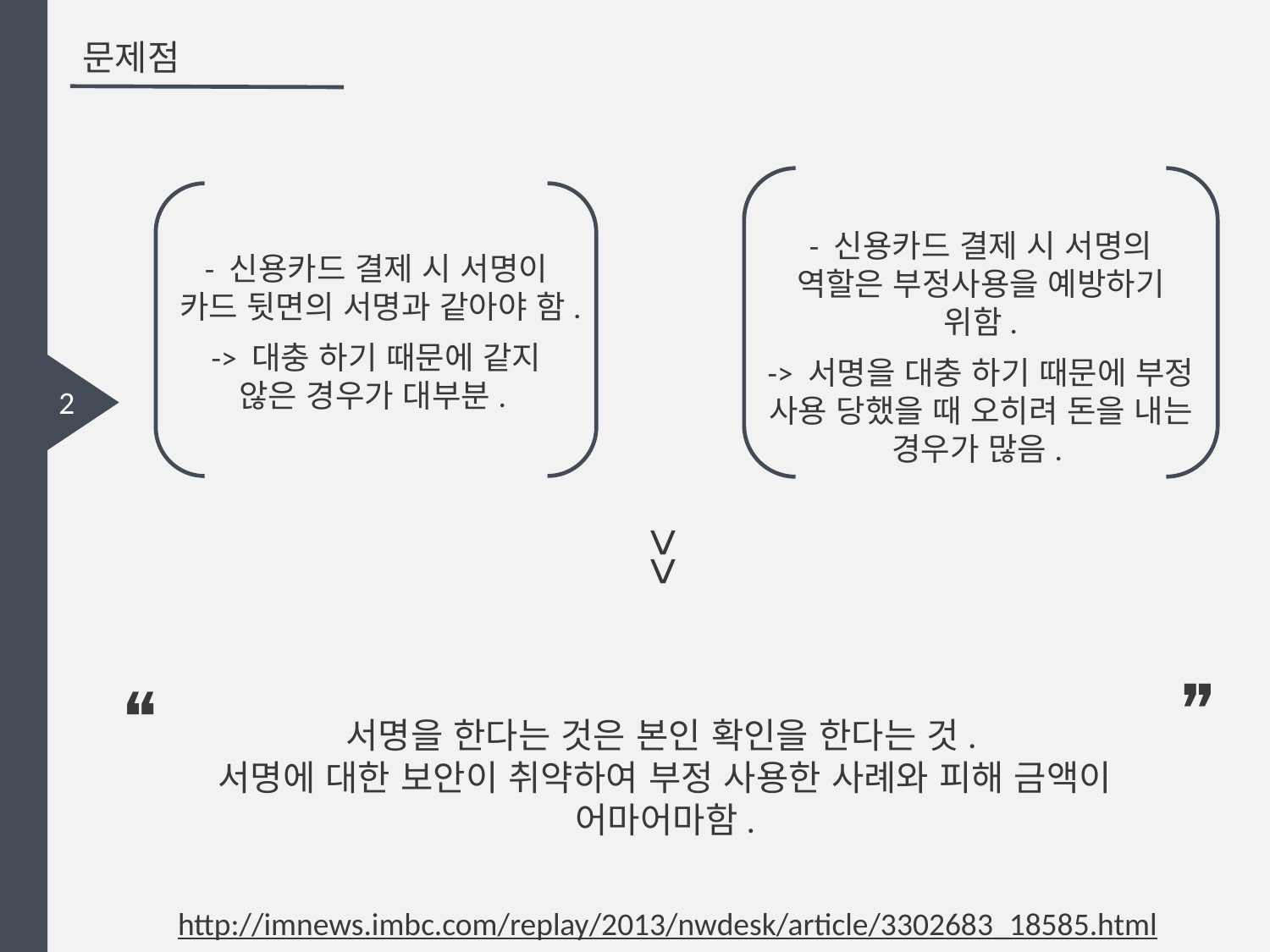

문제점

- 신용카드 결제 시 서명의 역할은 부정사용을 예방하기 위함.

-> 서명을 대충 하기 때문에 부정 사용 당했을 때 오히려 돈을 내는 경우가 많음.

- 신용카드 결제 시 서명이 카드 뒷면의 서명과 같아야 함.

-> 대충 하기 때문에 같지 않은 경우가 대부분.

2
>>
“
“
서명을 한다는 것은 본인 확인을 한다는 것.
서명에 대한 보안이 취약하여 부정 사용한 사례와 피해 금액이 어마어마함.
http://imnews.imbc.com/replay/2013/nwdesk/article/3302683_18585.html